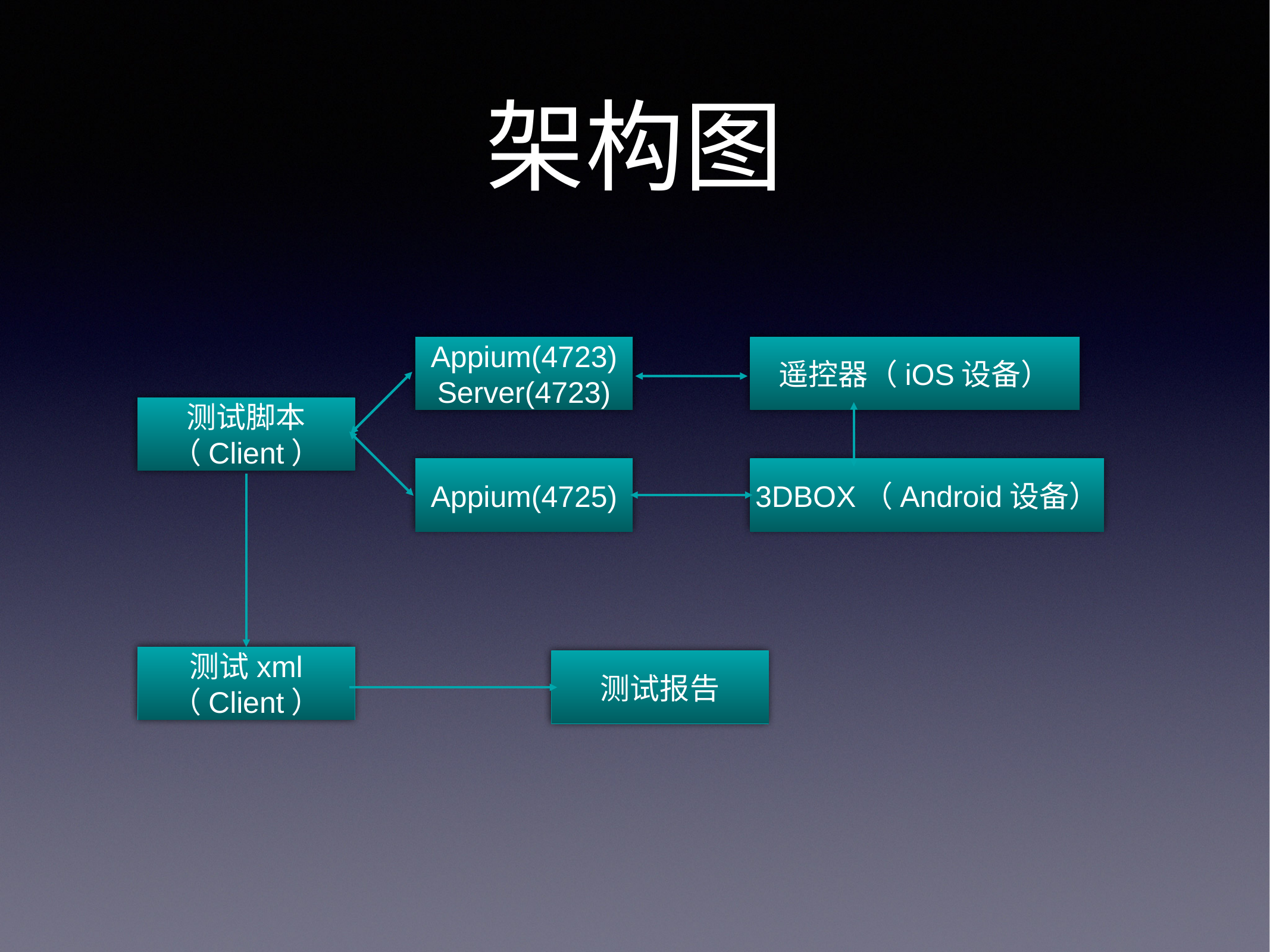

# 架构图
Appium(4723) Server(4723)
遥控器（iOS设备）

测试脚本
（Client）

Appium(4725)
3DBOX（Android设备）

测试xml
（Client）
测试报告